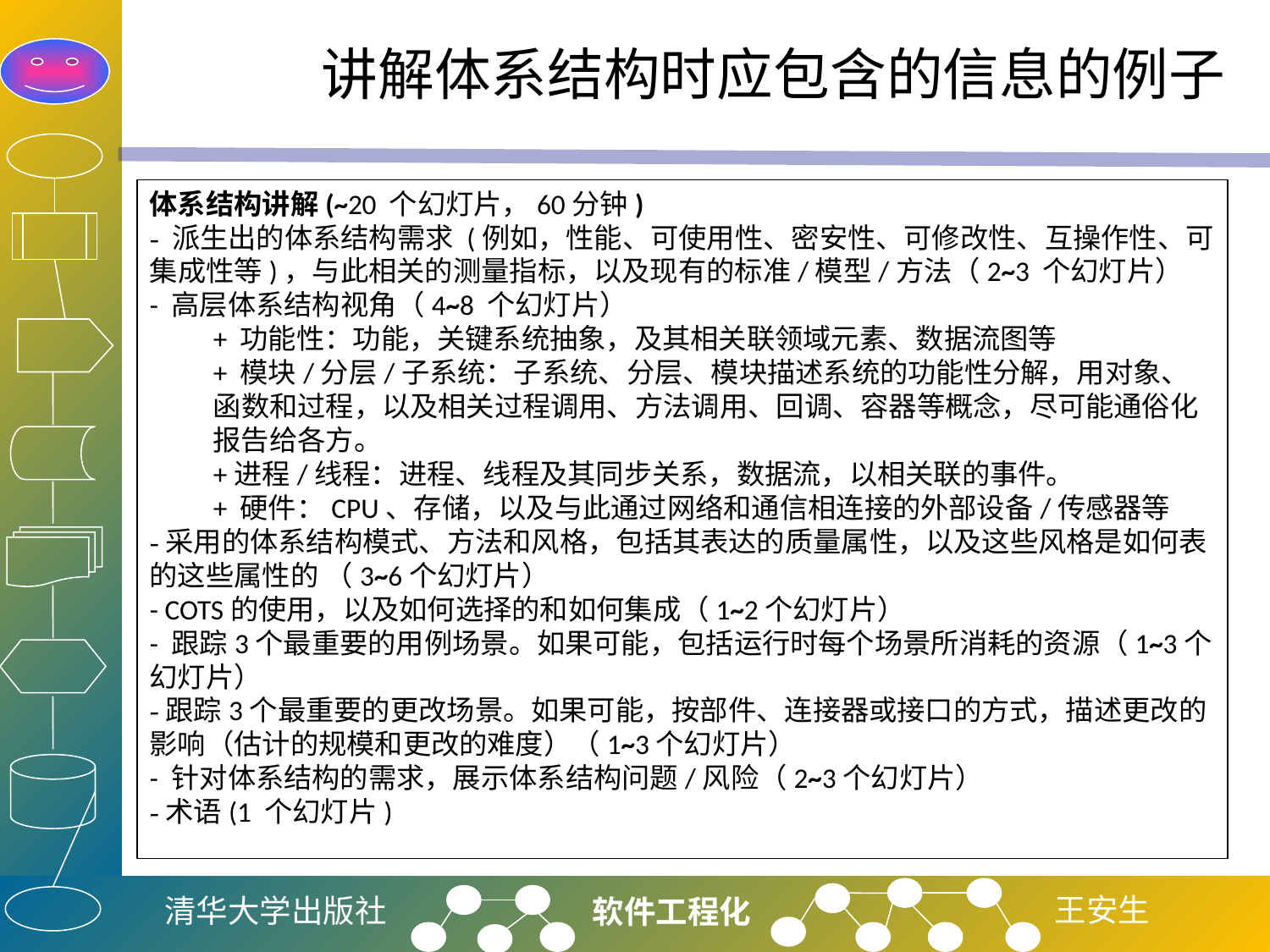

# 讲解体系结构时应包含的信息的例子
体系结构讲解(~20 个幻灯片，60分钟)
- 派生出的体系结构需求 (例如，性能、可使用性、密安性、可修改性、互操作性、可集成性等)，与此相关的测量指标，以及现有的标准/模型/方法（2~3 个幻灯片）
- 高层体系结构视角（4~8 个幻灯片）
+ 功能性：功能，关键系统抽象，及其相关联领域元素、数据流图等
+ 模块/分层/子系统：子系统、分层、模块描述系统的功能性分解，用对象、函数和过程，以及相关过程调用、方法调用、回调、容器等概念，尽可能通俗化报告给各方。
+进程/线程：进程、线程及其同步关系，数据流，以相关联的事件。
+ 硬件：CPU、存储，以及与此通过网络和通信相连接的外部设备/传感器等
-采用的体系结构模式、方法和风格，包括其表达的质量属性，以及这些风格是如何表的这些属性的 （3~6个幻灯片）
- COTS的使用，以及如何选择的和如何集成（1~2个幻灯片）
- 跟踪3个最重要的用例场景。如果可能，包括运行时每个场景所消耗的资源（1~3个幻灯片）
-跟踪3个最重要的更改场景。如果可能，按部件、连接器或接口的方式，描述更改的影响（估计的规模和更改的难度）（1~3个幻灯片）
- 针对体系结构的需求，展示体系结构问题/风险（2~3个幻灯片）
-术语(1 个幻灯片)